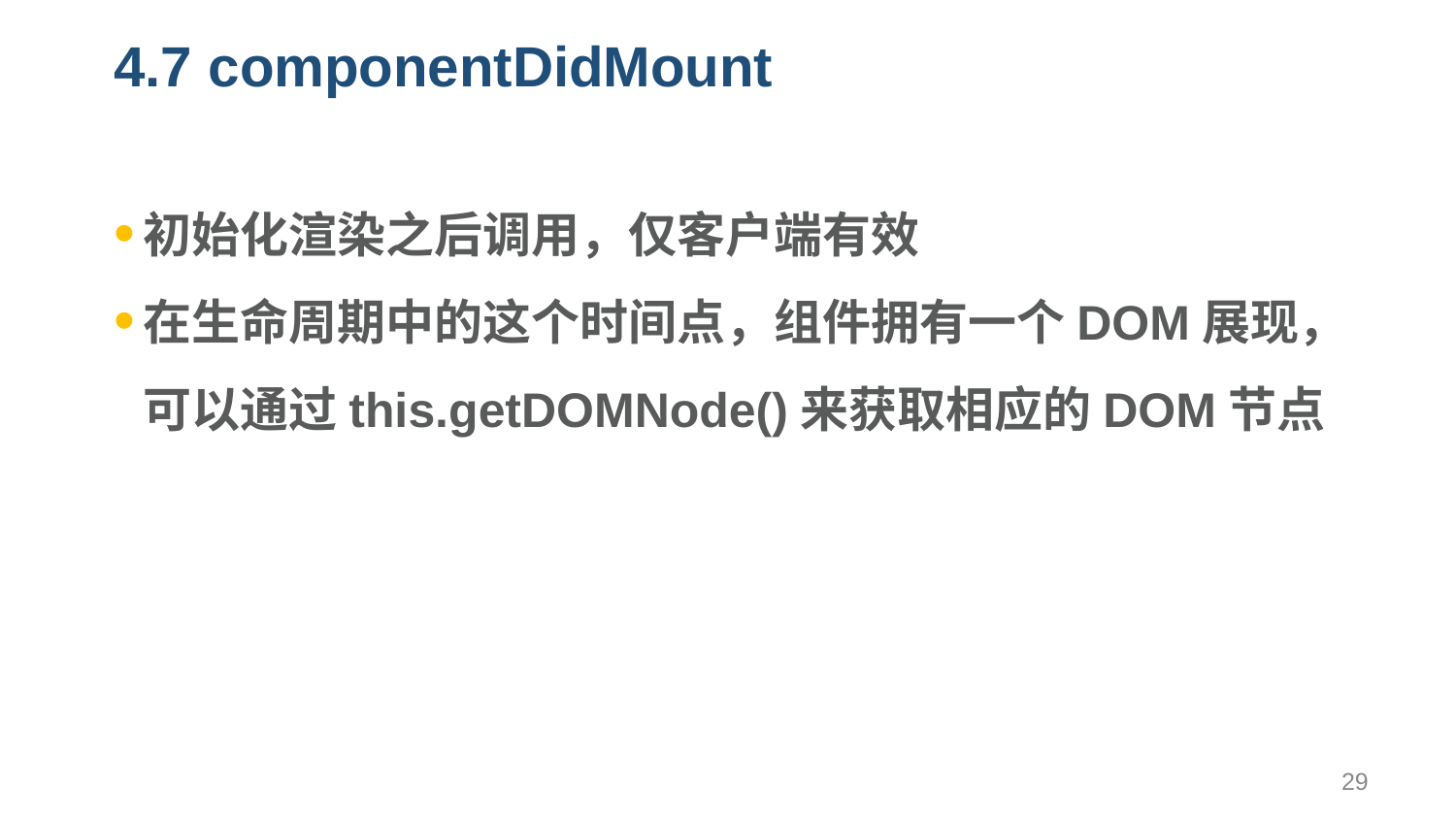

# 4.7 componentDidMount
初始化渲染之后调用，仅客户端有效
在生命周期中的这个时间点，组件拥有一个DOM展现，可以通过this.getDOMNode()来获取相应的DOM节点
29